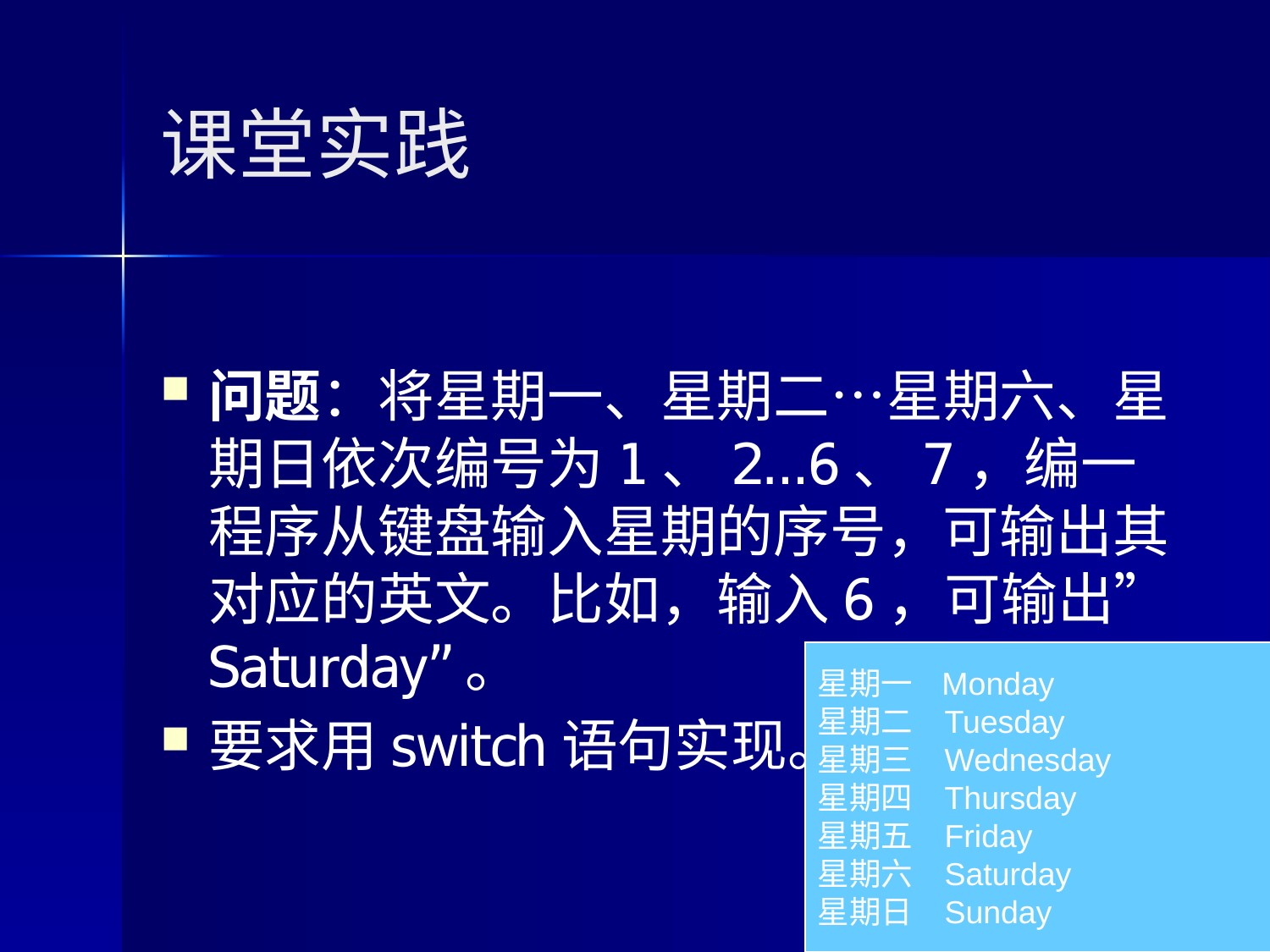

# 课堂实践

问题：将星期一、星期二…星期六、星期日依次编号为1、2…6、7，编一程序从键盘输入星期的序号，可输出其对应的英文。比如，输入6，可输出”Saturday”。
要求用switch语句实现。

星期一   Monday
星期二	Tuesday
星期三	Wednesday
星期四	Thursday
星期五	Friday
星期六	Saturday
星期日 	Sunday